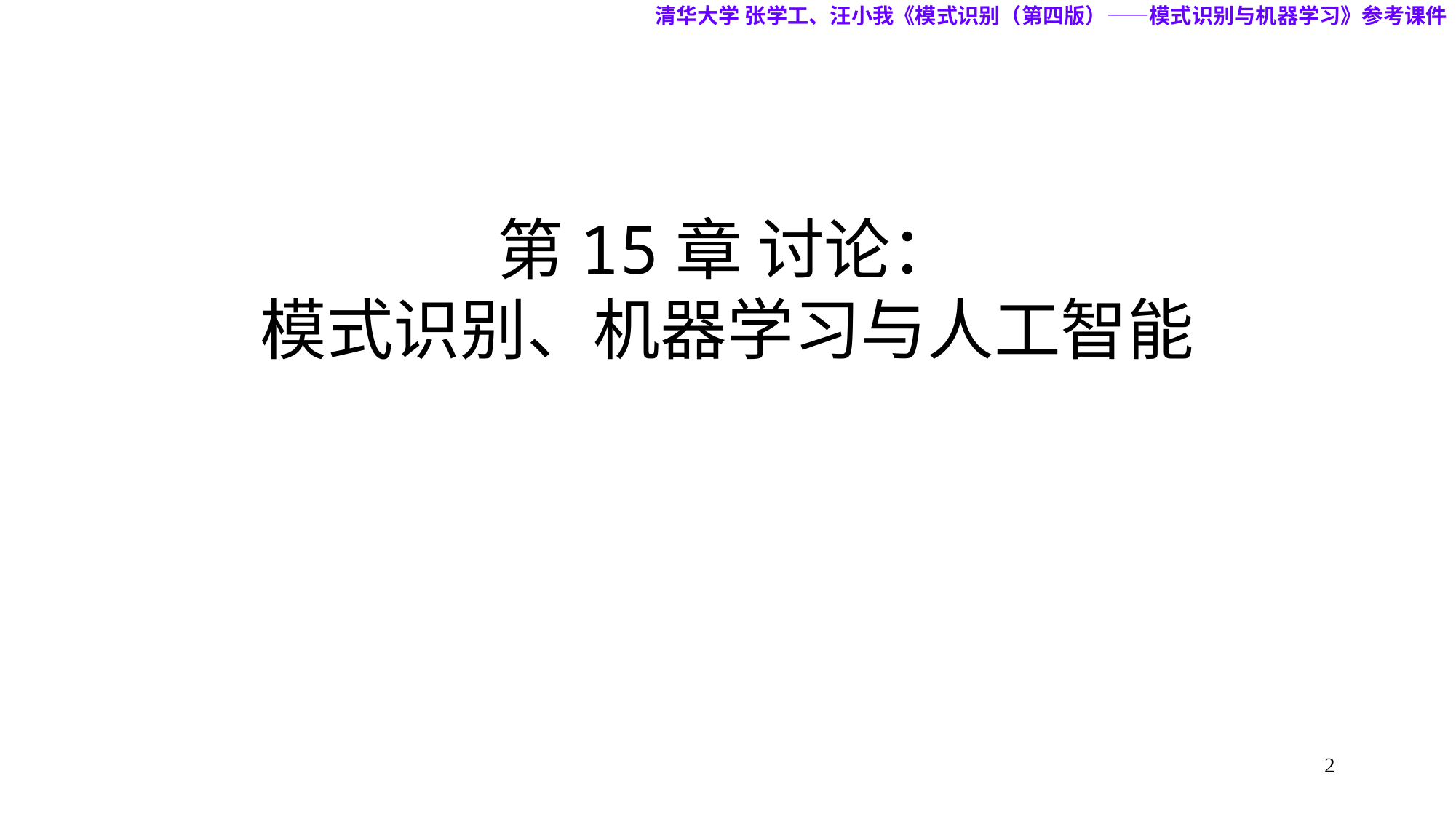

清华大学 张学工、汪小我《模式识别（第四版）——模式识别与机器学习》参考课件
# 第15章 讨论： 模式识别、机器学习与人工智能
2